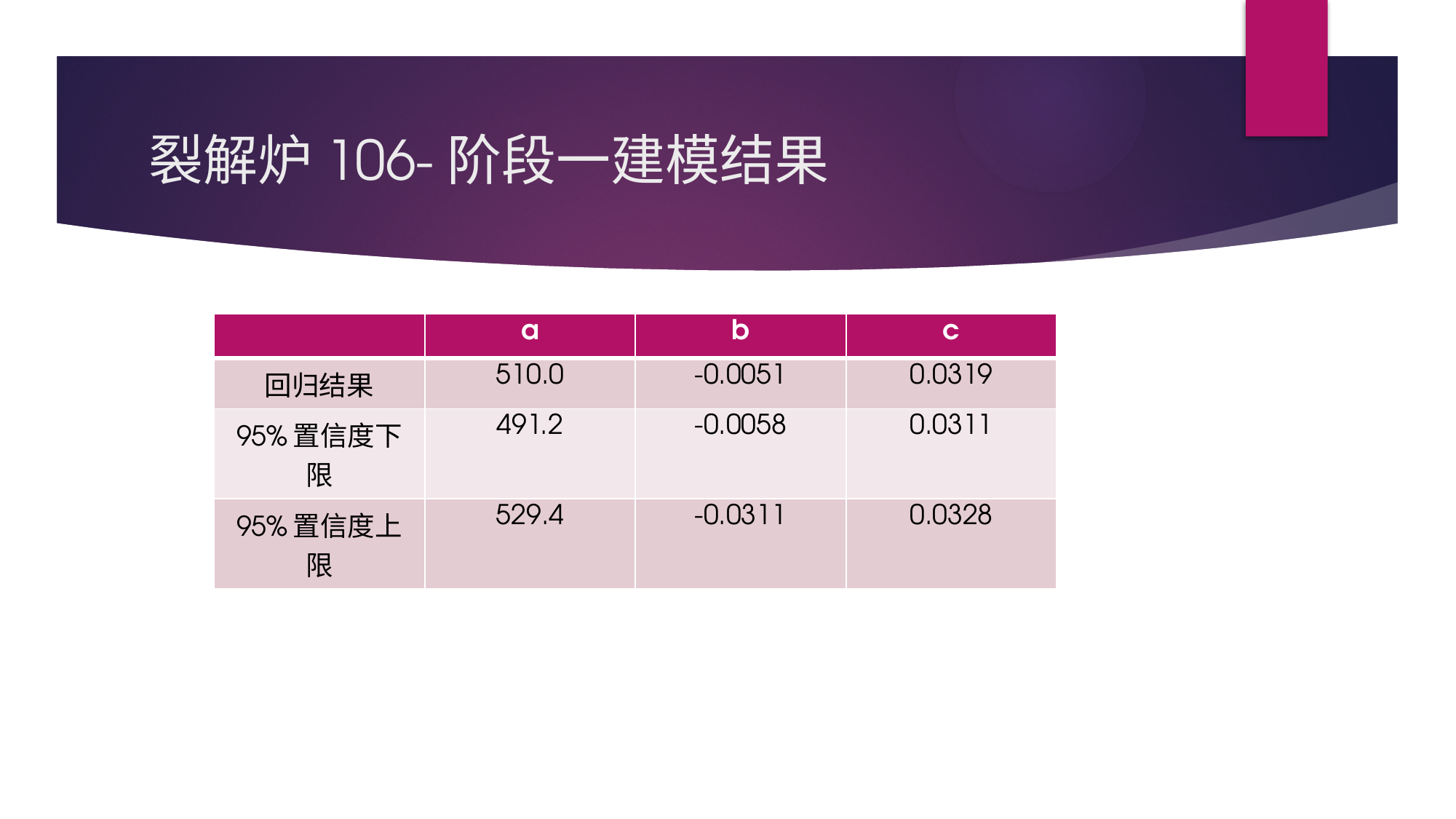

# 裂解炉106-阶段一建模结果
|  | a | b | c |
| --- | --- | --- | --- |
| 回归结果 | 510.0 | -0.0051 | 0.0319 |
| 95%置信度下限 | 491.2 | -0.0058 | 0.0311 |
| 95%置信度上限 | 529.4 | -0.0311 | 0.0328 |